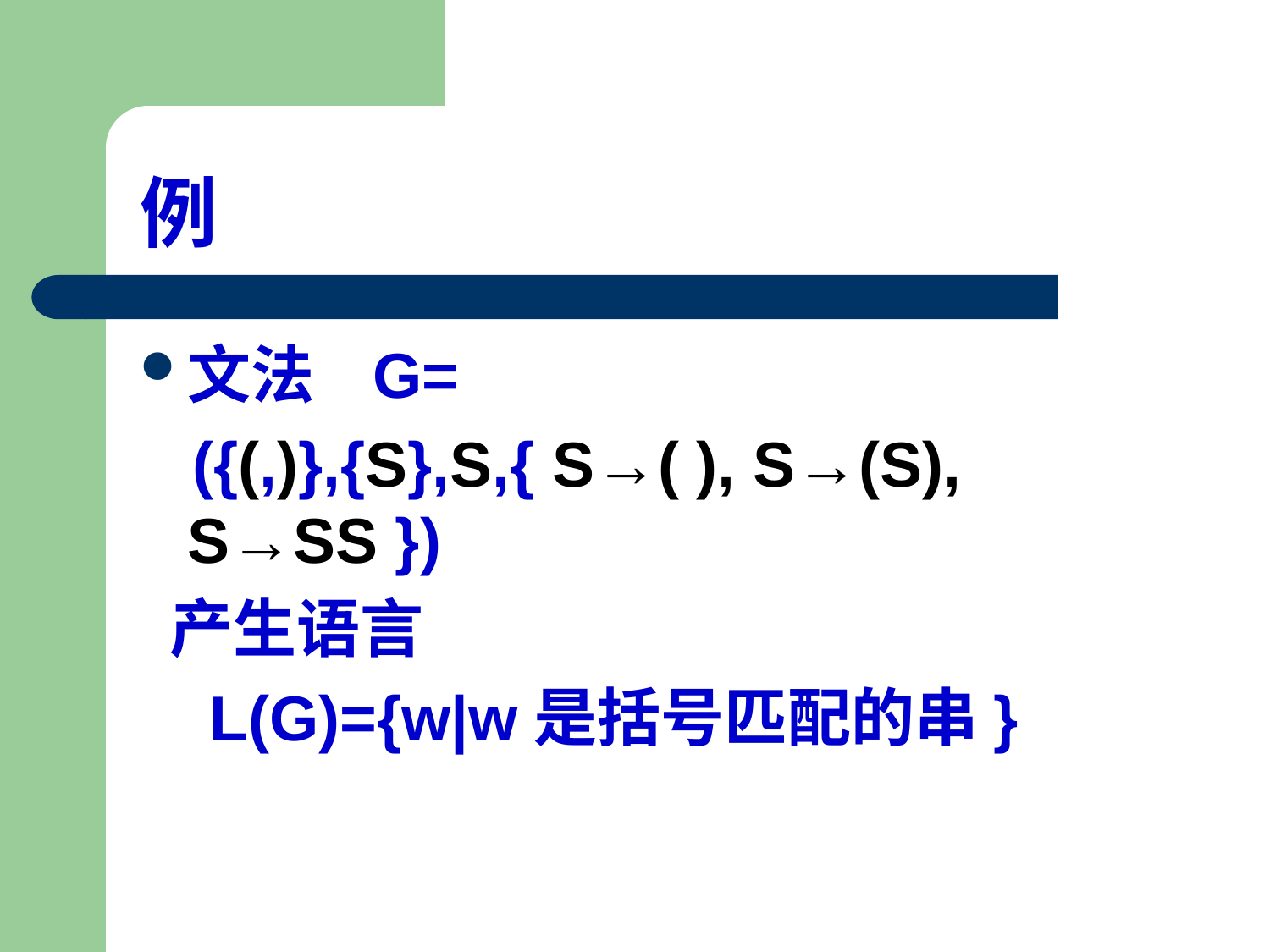

# 例
文法   G=
   ({(,)},{S},S,{ S→( ), S→(S), S→SS })
 产生语言
    L(G)={w|w是括号匹配的串}